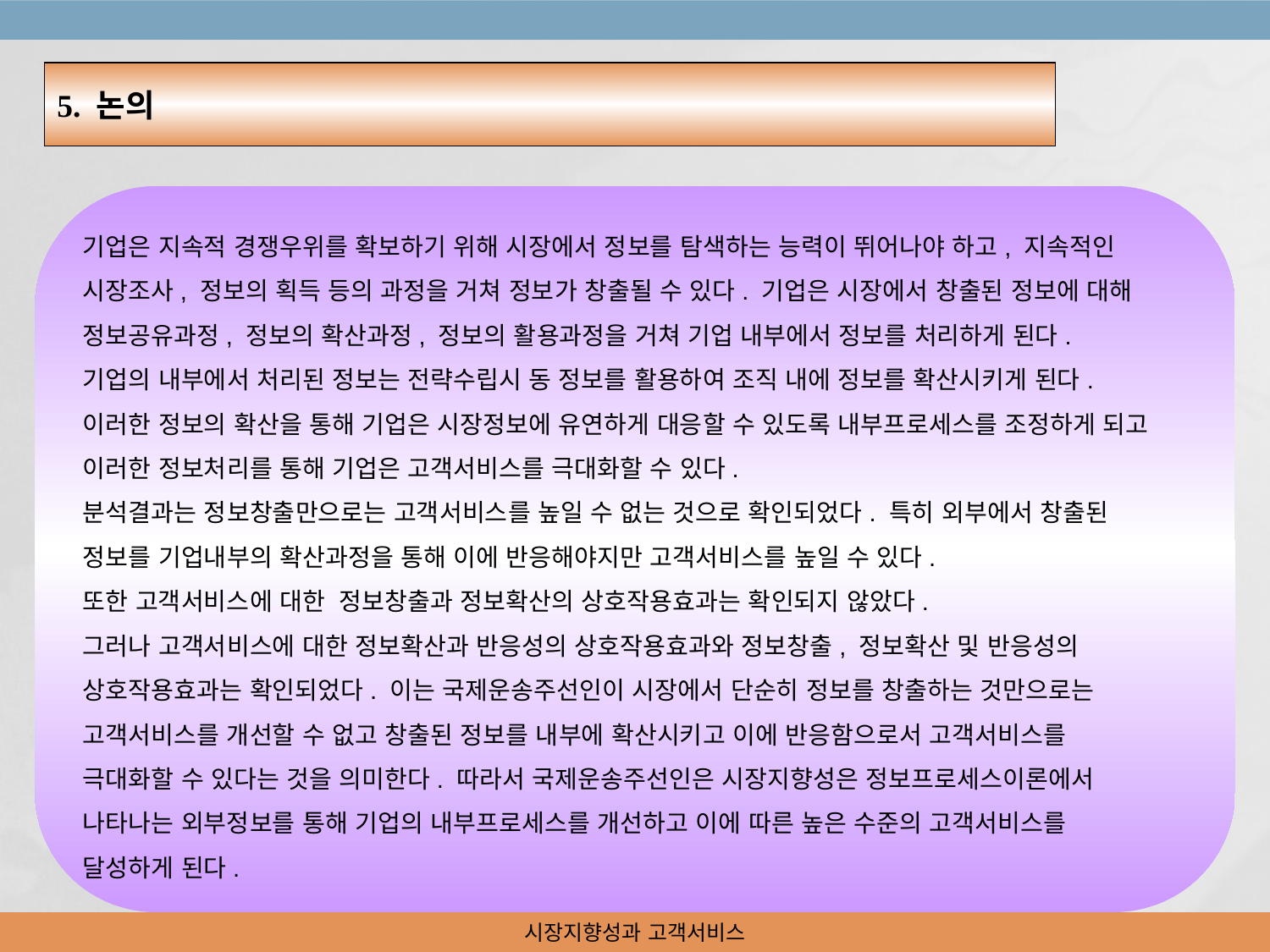

5. 논의
기업은 지속적 경쟁우위를 확보하기 위해 시장에서 정보를 탐색하는 능력이 뛰어나야 하고, 지속적인
시장조사, 정보의 획득 등의 과정을 거쳐 정보가 창출될 수 있다. 기업은 시장에서 창출된 정보에 대해
정보공유과정, 정보의 확산과정, 정보의 활용과정을 거쳐 기업 내부에서 정보를 처리하게 된다.
기업의 내부에서 처리된 정보는 전략수립시 동 정보를 활용하여 조직 내에 정보를 확산시키게 된다.
이러한 정보의 확산을 통해 기업은 시장정보에 유연하게 대응할 수 있도록 내부프로세스를 조정하게 되고
이러한 정보처리를 통해 기업은 고객서비스를 극대화할 수 있다.
분석결과는 정보창출만으로는 고객서비스를 높일 수 없는 것으로 확인되었다. 특히 외부에서 창출된
정보를 기업내부의 확산과정을 통해 이에 반응해야지만 고객서비스를 높일 수 있다.
또한 고객서비스에 대한  정보창출과 정보확산의 상호작용효과는 확인되지 않았다.
그러나 고객서비스에 대한 정보확산과 반응성의 상호작용효과와 정보창출, 정보확산 및 반응성의
상호작용효과는 확인되었다. 이는 국제운송주선인이 시장에서 단순히 정보를 창출하는 것만으로는
고객서비스를 개선할 수 없고 창출된 정보를 내부에 확산시키고 이에 반응함으로서 고객서비스를
극대화할 수 있다는 것을 의미한다. 따라서 국제운송주선인은 시장지향성은 정보프로세스이론에서
나타나는 외부정보를 통해 기업의 내부프로세스를 개선하고 이에 따른 높은 수준의 고객서비스를
달성하게 된다.
시장지향성과 고객서비스